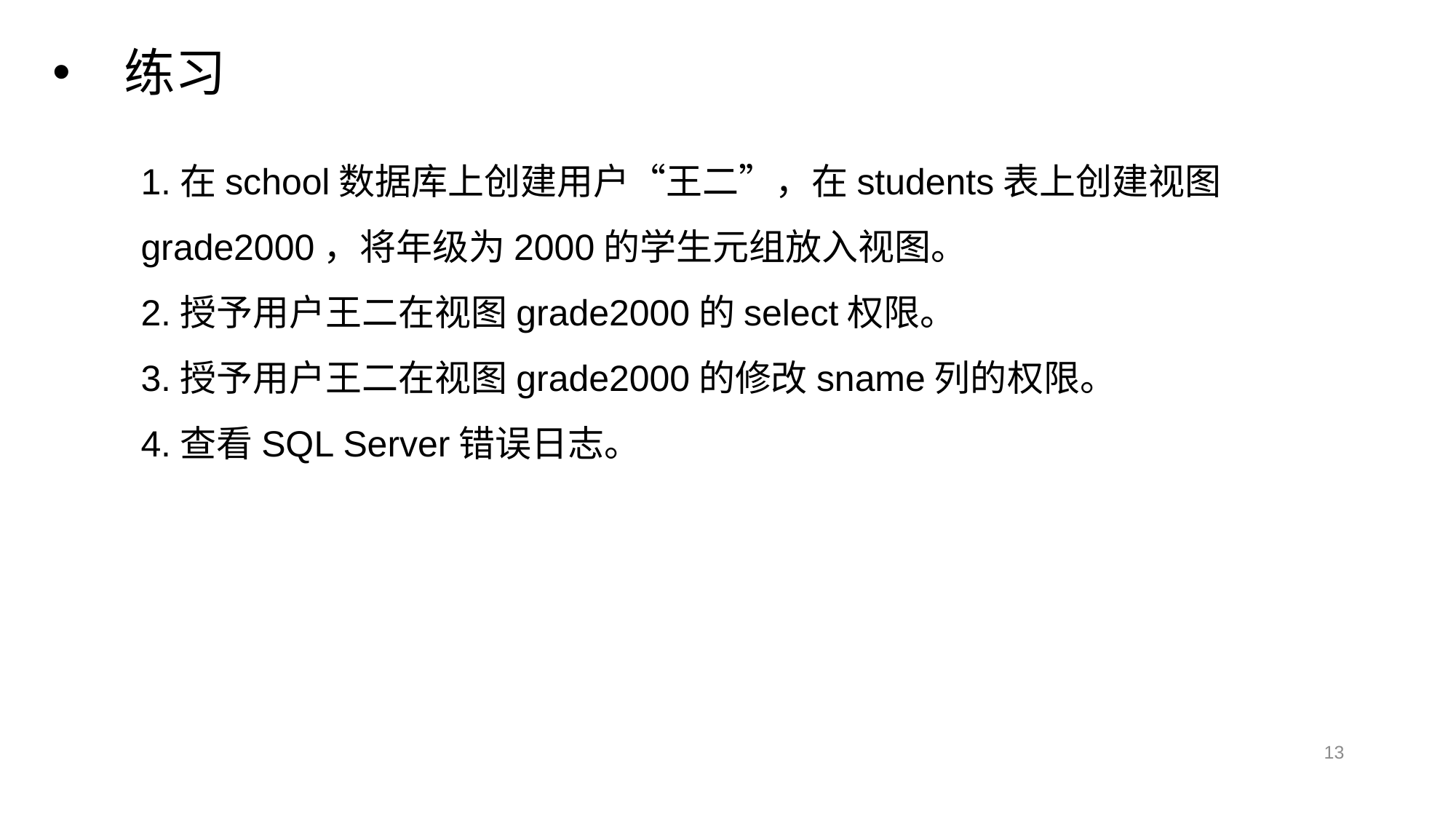

# 练习
1.在school数据库上创建用户“王二”，在students表上创建视图grade2000，将年级为2000的学生元组放入视图。
2.授予用户王二在视图grade2000的select权限。
3.授予用户王二在视图grade2000的修改sname列的权限。
4.查看SQL Server错误日志。
13